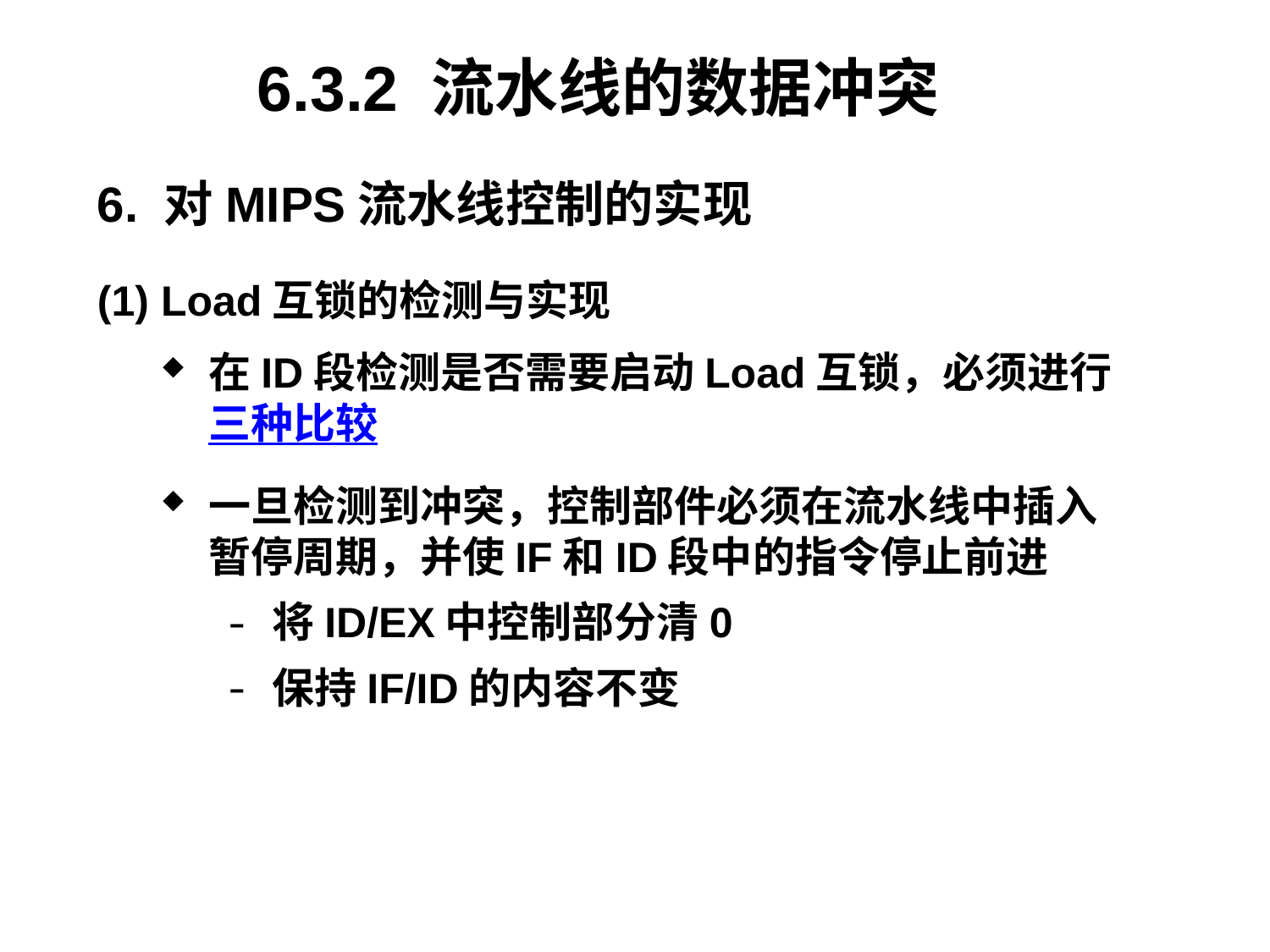

6.3.2 流水线的数据冲突
6. 对MIPS流水线控制的实现
(1) Load互锁的检测与实现
在ID段检测是否需要启动Load互锁，必须进行三种比较
一旦检测到冲突，控制部件必须在流水线中插入暂停周期，并使IF和ID段中的指令停止前进
将ID/EX中控制部分清0
保持IF/ID的内容不变